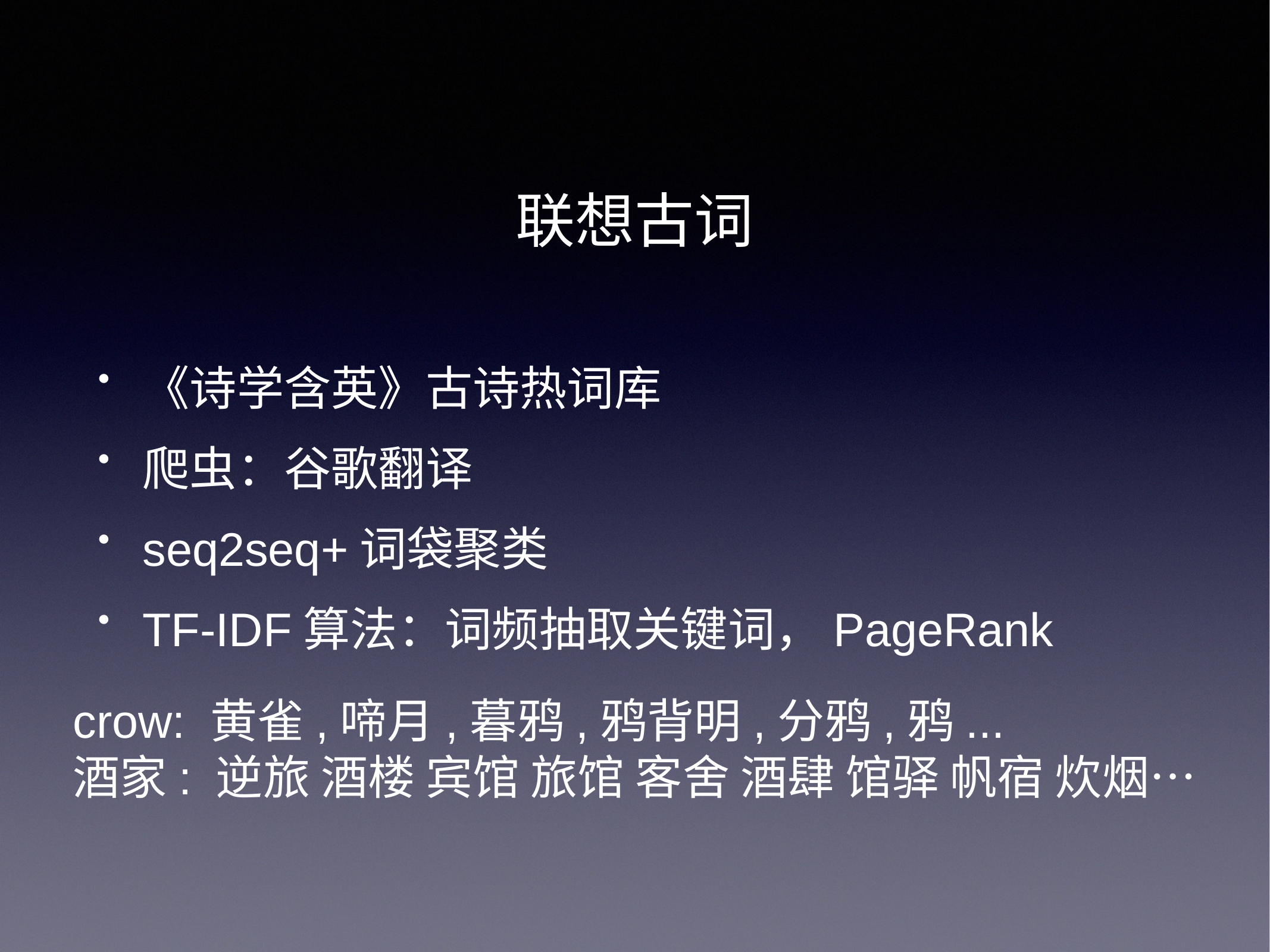

# 联想古词
《诗学含英》古诗热词库
爬虫：谷歌翻译
seq2seq+词袋聚类
TF-IDF算法：词频抽取关键词，PageRank
crow: 黄雀,啼月,暮鸦,鸦背明,分鸦,鸦...
酒家: 逆旅 酒楼 宾馆 旅馆 客舍 酒肆 馆驿 帆宿 炊烟…